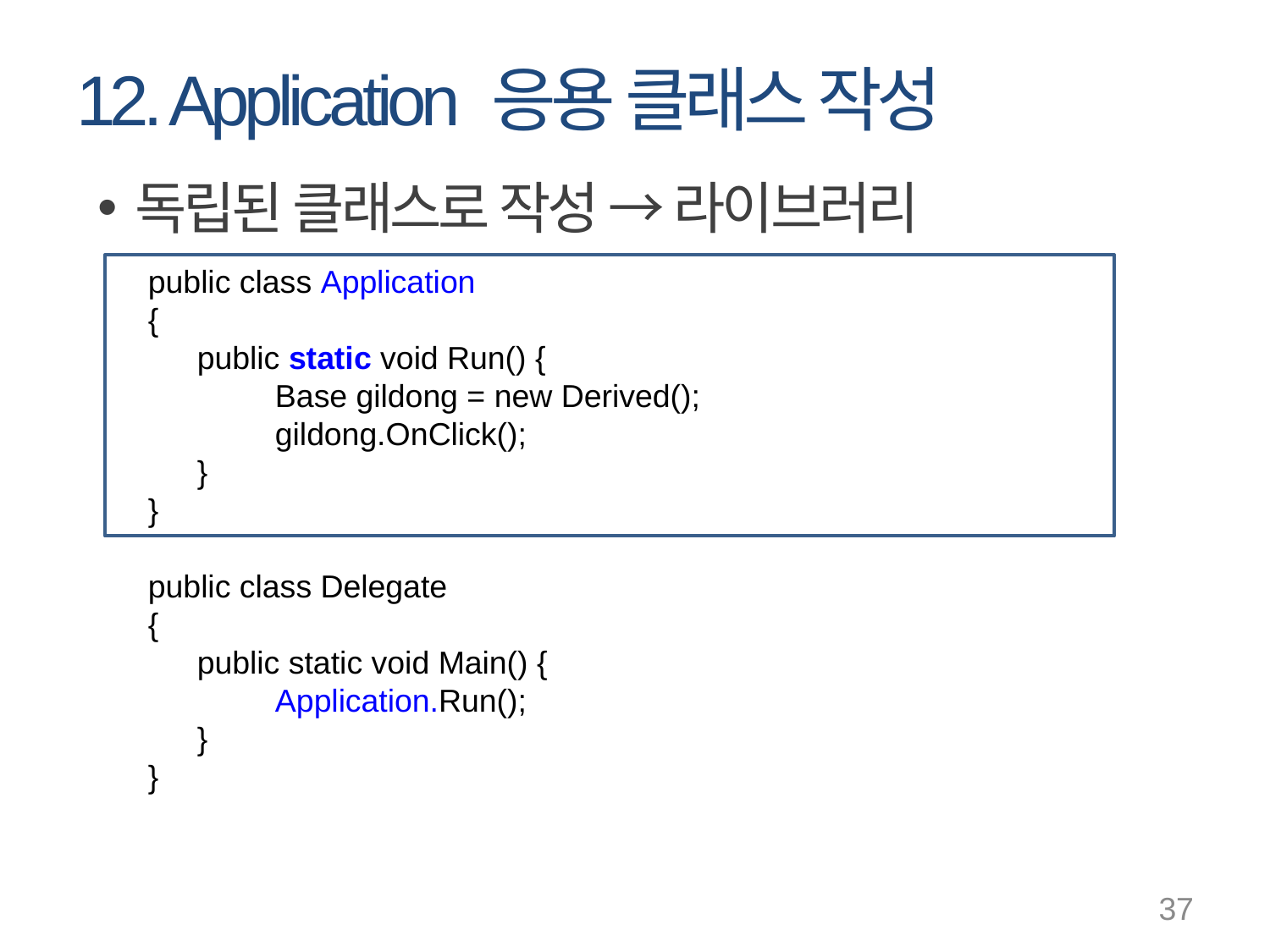

# 12. Application 응용 클래스 작성
독립된 클래스로 작성 → 라이브러리

public class Application
{
	public static void Run() {
		Base gildong = new Derived();
		gildong.OnClick();
	}
}

public class Delegate
{
	public static void Main() {
		Application.Run();
	}
}
37